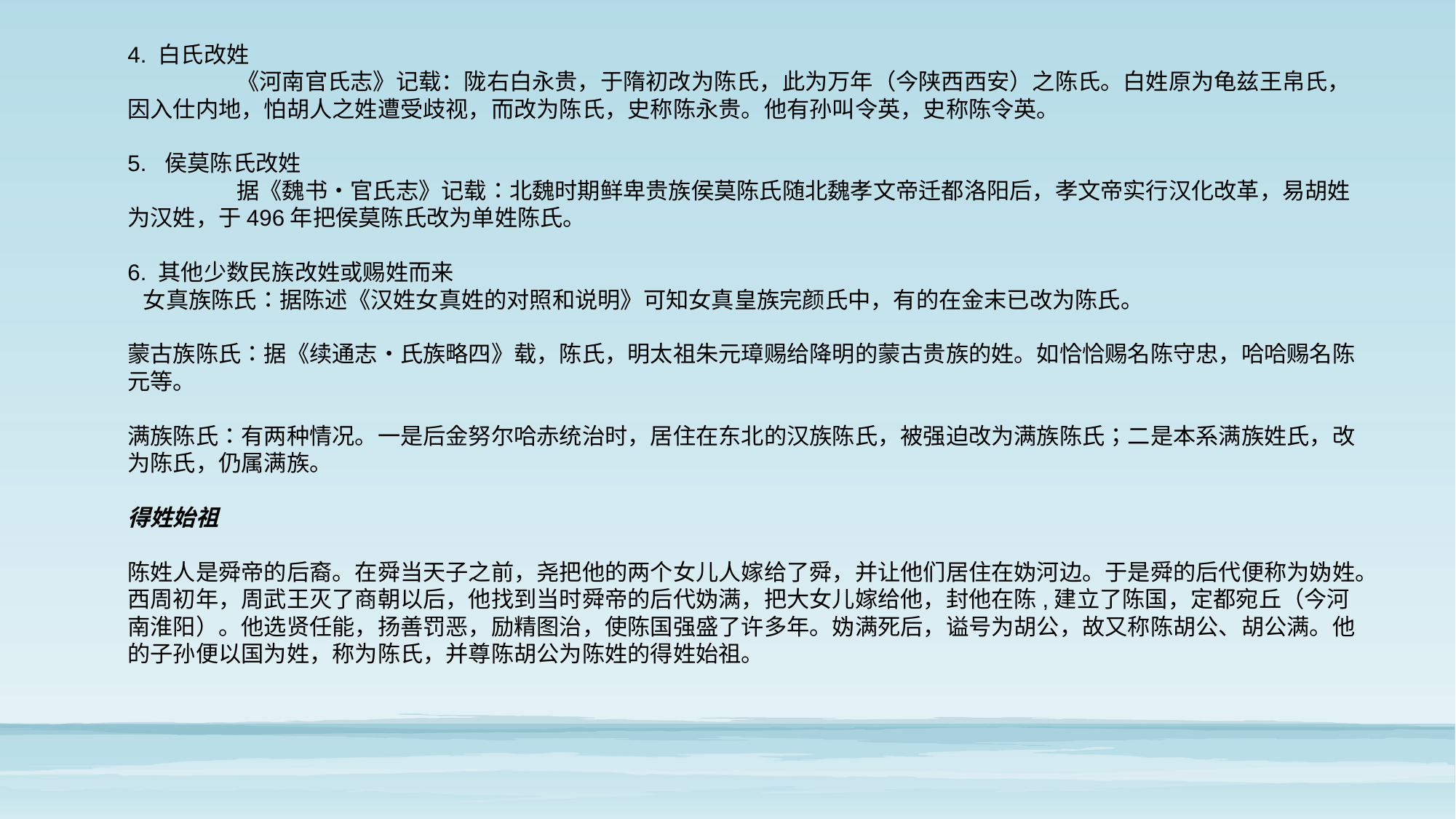

4. 白氏改姓
	《河南官氏志》记载：陇右白永贵，于隋初改为陈氏，此为万年（今陕西西安）之陈氏。白姓原为龟兹王帛氏，因入仕内地，怕胡人之姓遭受歧视，而改为陈氏，史称陈永贵。他有孙叫令英，史称陈令英。

5.  侯莫陈氏改姓
	据《魏书・官氏志》记载：北魏时期鲜卑贵族侯莫陈氏随北魏孝文帝迁都洛阳后，孝文帝实行汉化改革，易胡姓为汉姓，于496年把侯莫陈氏改为单姓陈氏。

6. 其他少数民族改姓或赐姓而来
  女真族陈氏：据陈述《汉姓女真姓的对照和说明》可知女真皇族完颜氏中，有的在金末已改为陈氏。

蒙古族陈氏：据《续通志・氏族略四》载，陈氏，明太祖朱元璋赐给降明的蒙古贵族的姓。如恰恰赐名陈守忠，哈哈赐名陈元等。

满族陈氏：有两种情况。一是后金努尔哈赤统治时，居住在东北的汉族陈氏，被强迫改为满族陈氏；二是本系满族姓氏，改为陈氏，仍属满族。

得姓始祖

陈姓人是舜帝的后裔。在舜当天子之前，尧把他的两个女儿人嫁给了舜，并让他们居住在妫河边。于是舜的后代便称为妫姓。西周初年，周武王灭了商朝以后，他找到当时舜帝的后代妫满，把大女儿嫁给他，封他在陈,建立了陈国，定都宛丘（今河南淮阳）。他选贤任能，扬善罚恶，励精图治，使陈国强盛了许多年。妫满死后，谥号为胡公，故又称陈胡公、胡公满。他的子孙便以国为姓，称为陈氏，并尊陈胡公为陈姓的得姓始祖。